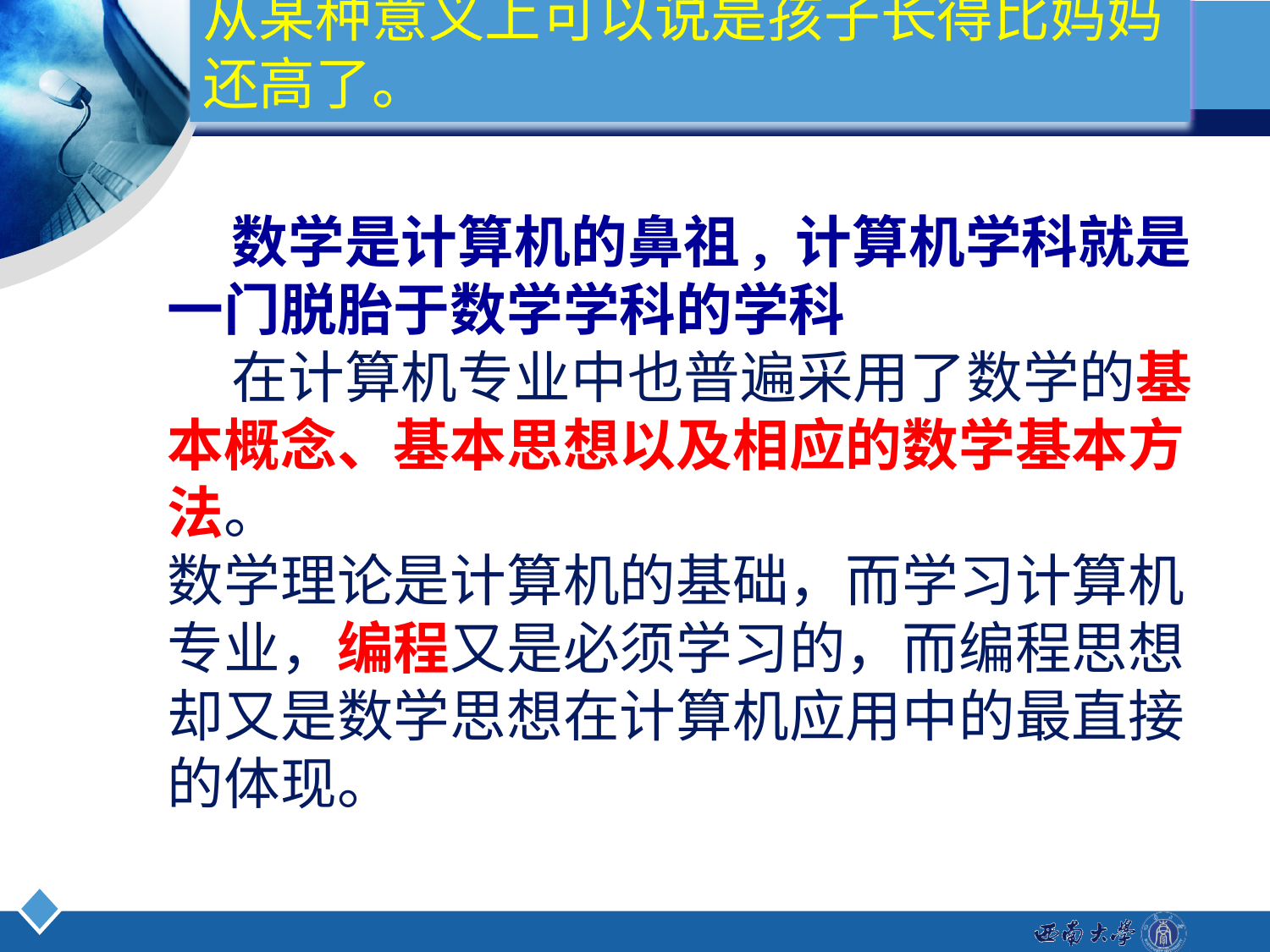

# 数学学科与计算机学科
       计算机科学和数学的关系有点奇怪。三四十年以前，计算机科学基本上还是数学的一个分支。而现在，计算机科学拥有广泛的研究领域和众多的研究人员，在很多方面反过来推动数学发展，从某种意义上可以说是孩子长得比妈妈还高了。
    数学是计算机的鼻祖, 计算机学科就是一门脱胎于数学学科的学科
    在计算机专业中也普遍采用了数学的基本概念、基本思想以及相应的数学基本方法。
数学理论是计算机的基础，而学习计算机专业，编程又是必须学习的，而编程思想却又是数学思想在计算机应用中的最直接的体现。